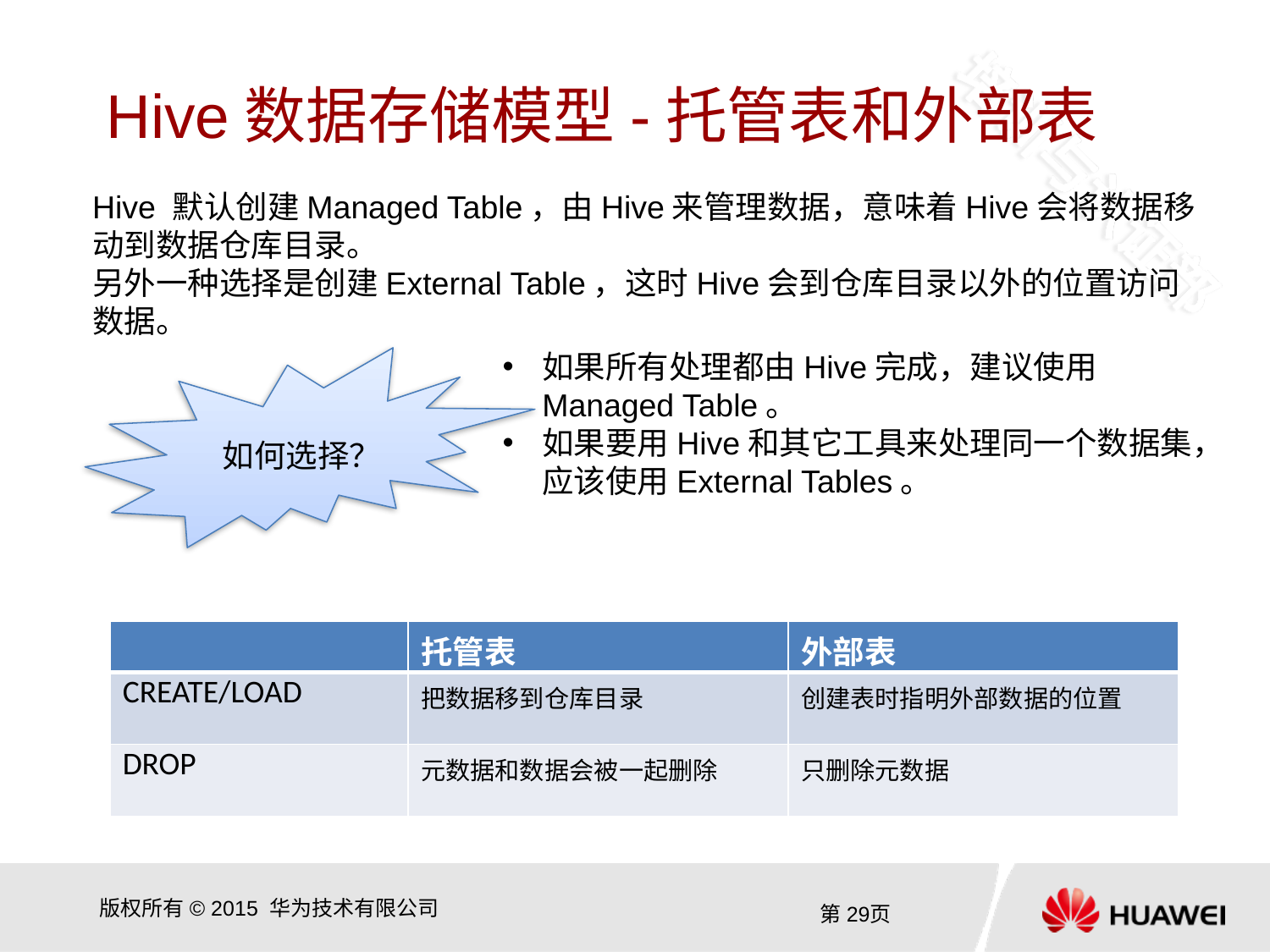

# Hive数据存储模型-托管表和外部表
Hive 默认创建Managed Table，由Hive来管理数据，意味着Hive会将数据移动到数据仓库目录。
另外一种选择是创建External Table，这时Hive会到仓库目录以外的位置访问数据。

如果所有处理都由Hive完成，建议使用Managed Table。
如果要用Hive和其它工具来处理同一个数据集，应该使用External Tables。

如何选择？
|  | 托管表 | 外部表 |
| --- | --- | --- |
| CREATE/LOAD | 把数据移到仓库目录 | 创建表时指明外部数据的位置 |
| DROP | 元数据和数据会被一起删除 | 只删除元数据 |